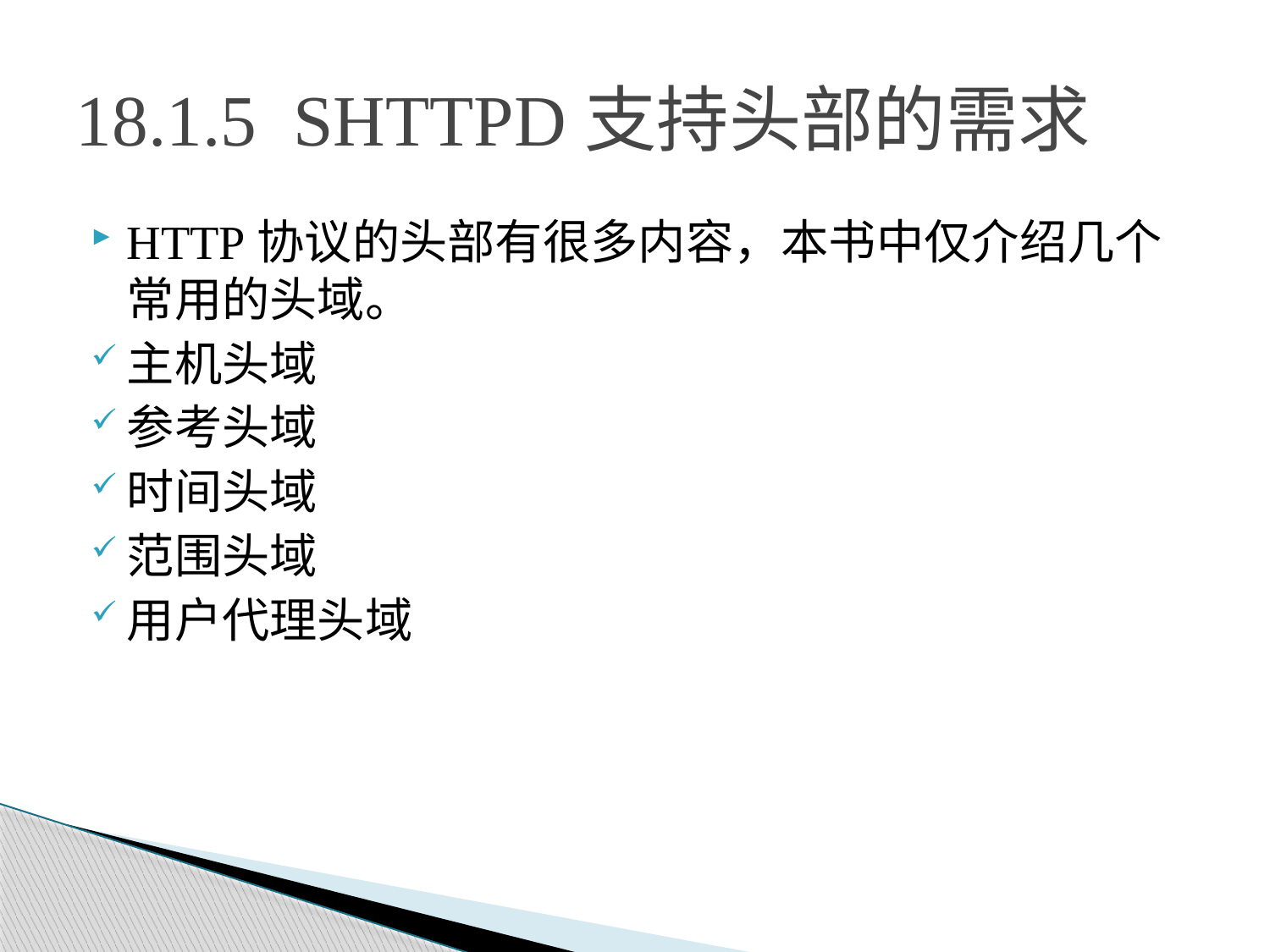

# 18.1.5  SHTTPD支持头部的需求
HTTP协议的头部有很多内容，本书中仅介绍几个常用的头域。
主机头域
参考头域
时间头域
范围头域
用户代理头域